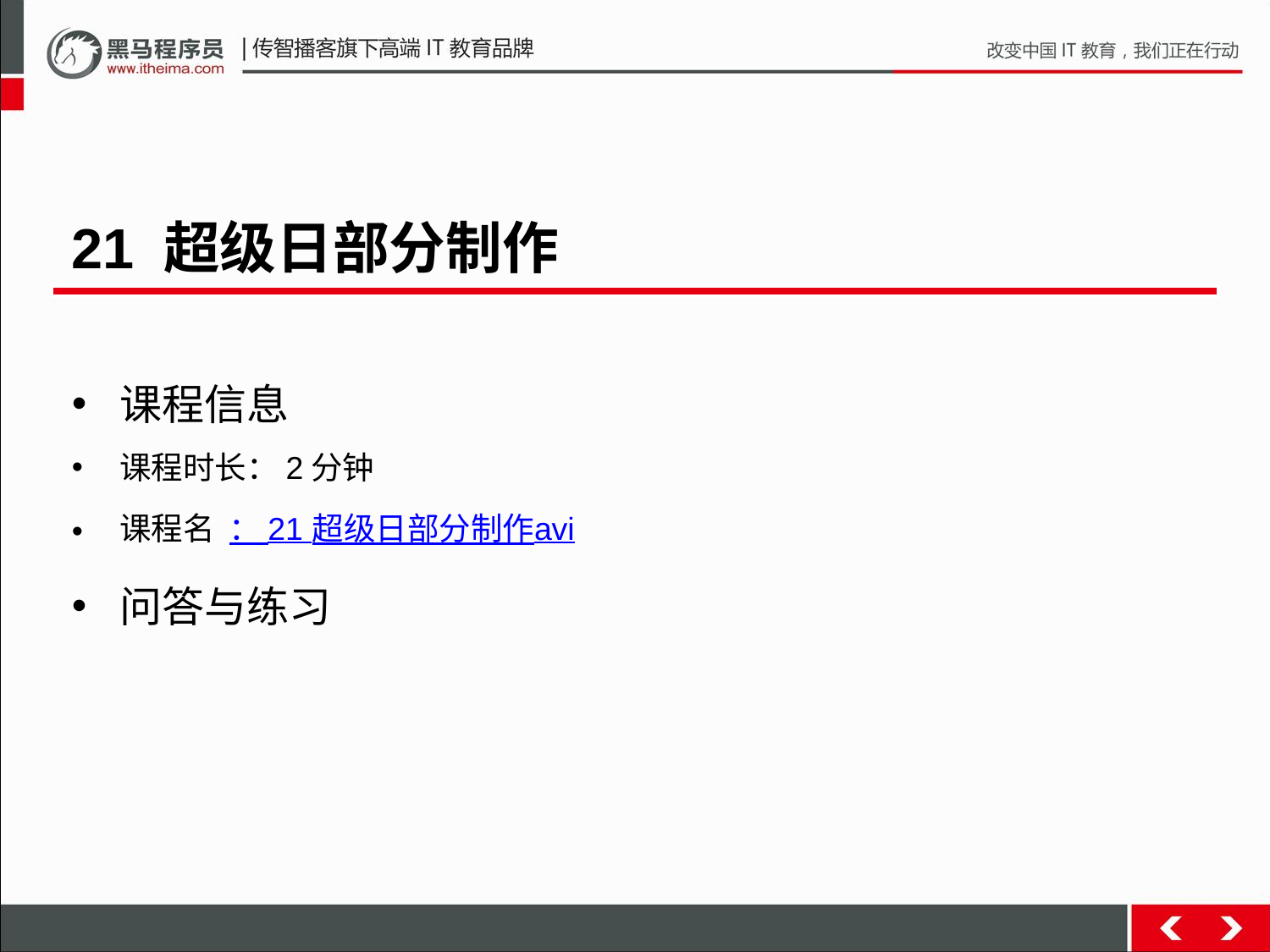

21 超级日部分制作
课程信息
课程时长：2分钟
课程名  ： 21 超级日部分制作avi
问答与练习